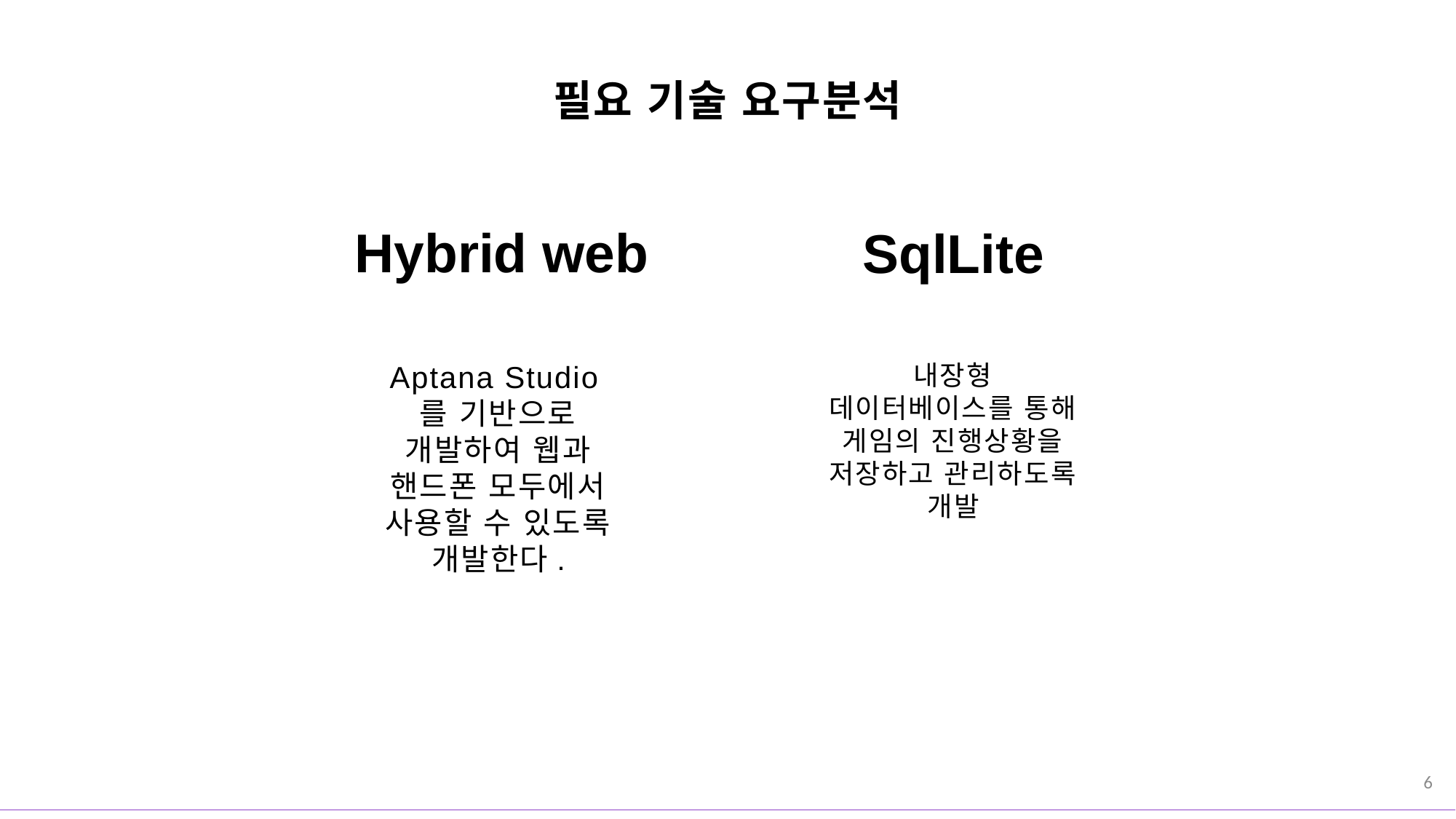

필요 기술 요구분석
Hybrid web
SqlLite
Aptana Studio를 기반으로 개발하여 웹과 핸드폰 모두에서 사용할 수 있도록 개발한다.
내장형 데이터베이스를 통해 게임의 진행상황을 저장하고 관리하도록 개발
6